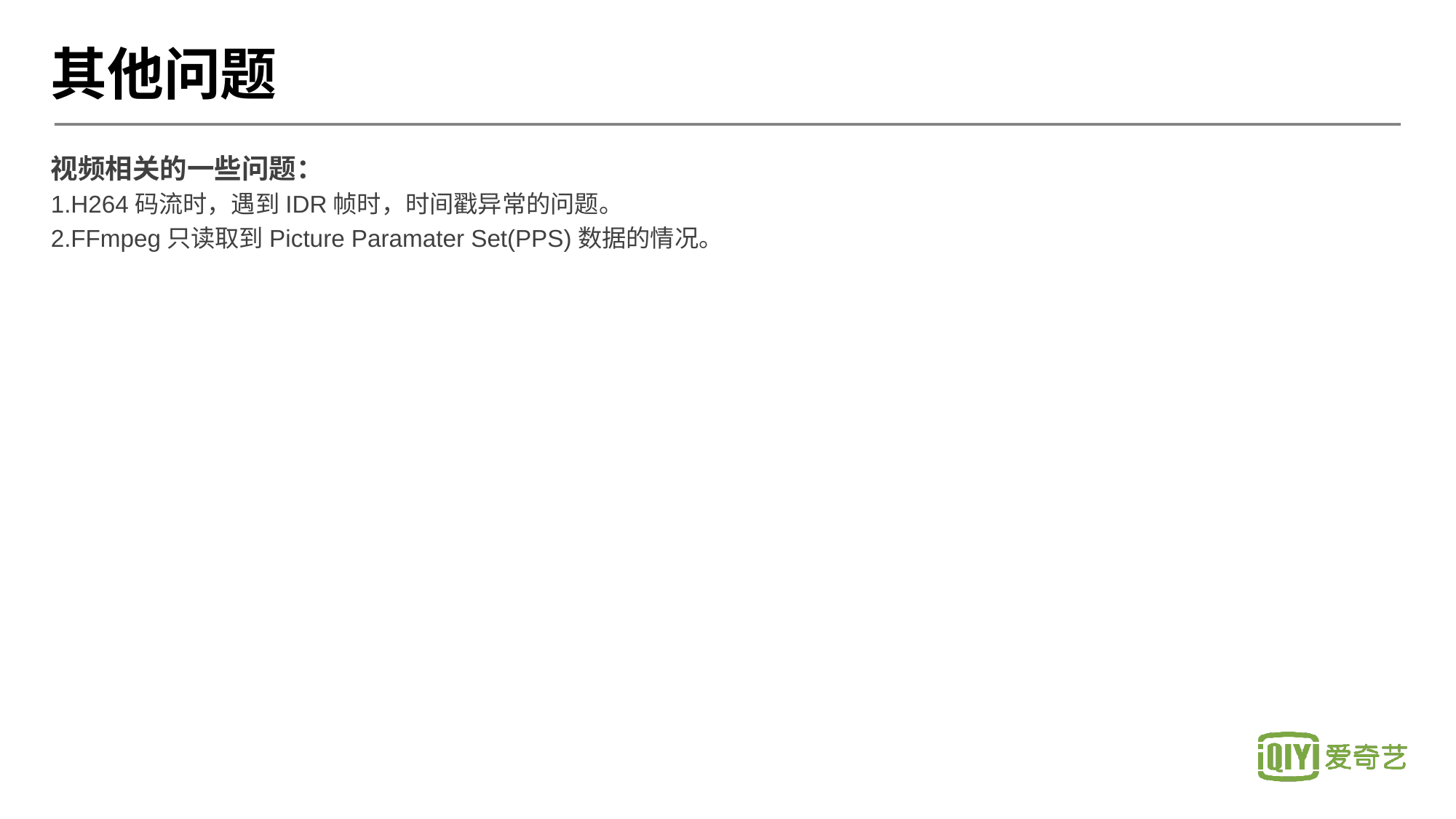

# 其他问题
视频相关的一些问题：
1.H264码流时，遇到IDR帧时，时间戳异常的问题。
2.FFmpeg只读取到Picture Paramater Set(PPS)数据的情况。